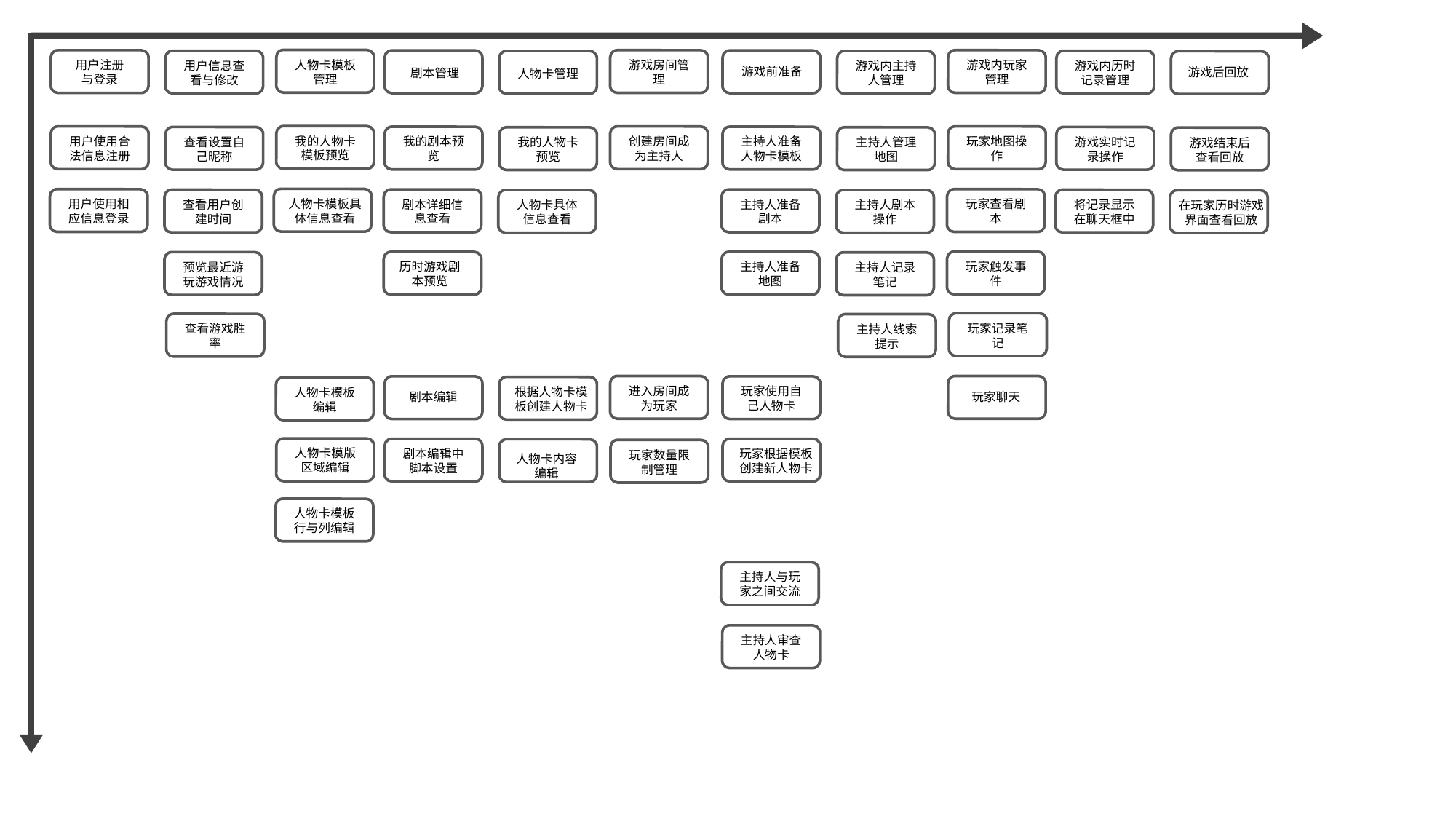

人物卡模板管理

游戏房间管理

游戏内玩家管理

用户注册
与登录

剧本管理

游戏前准备

游戏内历时记录管理

用户信息查看与修改

人物卡管理

游戏内主持人管理

游戏后回放

我的人物卡模板预览

创建房间成为主持人

玩家地图操作

用户使用合法信息注册

我的剧本预览

主持人准备人物卡模板

游戏实时记录操作

查看设置自己昵称

我的人物卡预览

主持人管理地图

游戏结束后查看回放

人物卡模板具体信息查看

玩家查看剧本

用户使用相应信息登录

剧本详细信息查看

主持人准备剧本

将记录显示在聊天框中

查看用户创建时间

人物卡具体信息查看

主持人剧本操作

在玩家历时游戏界面查看回放

玩家触发事件

历时游戏剧本预览

主持人准备地图

预览最近游玩游戏情况

主持人记录笔记

玩家记录笔记

查看游戏胜率

主持人线索提示

进入房间成为玩家

玩家聊天

剧本编辑

玩家使用自己人物卡

根据人物卡模板创建人物卡

人物卡模板编辑

人物卡模版区域编辑

剧本编辑中脚本设置

玩家根据模板创建新人物卡

人物卡内容编辑

玩家数量限制管理

人物卡模板行与列编辑

主持人与玩家之间交流

主持人审查人物卡